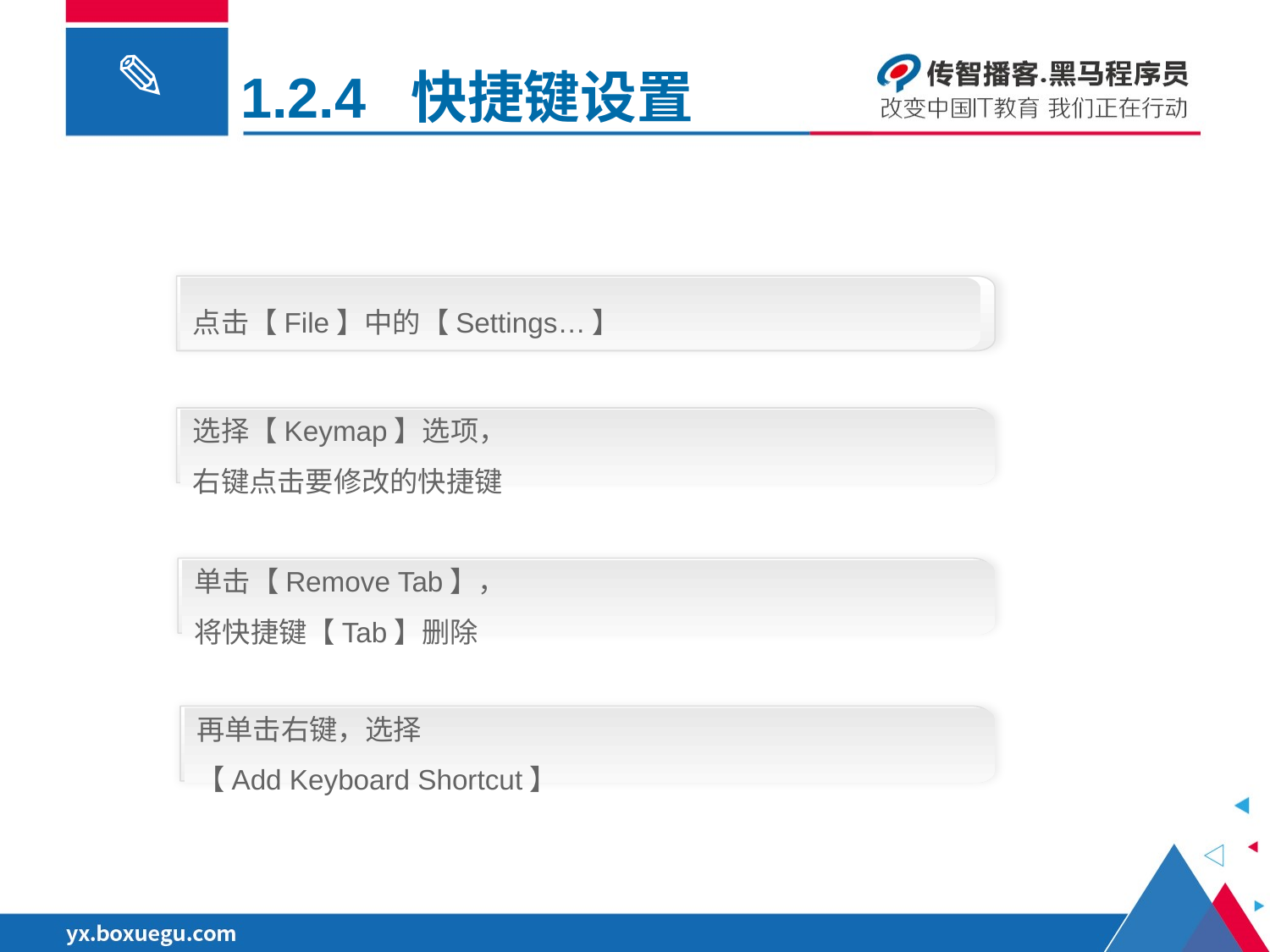

1.2.4  快捷键设置

点击【File】中的【Settings…】

选择【Keymap】选项，
右键点击要修改的快捷键

单击【Remove Tab】，
将快捷键【Tab】删除

再单击右键，选择
【Add Keyboard Shortcut】